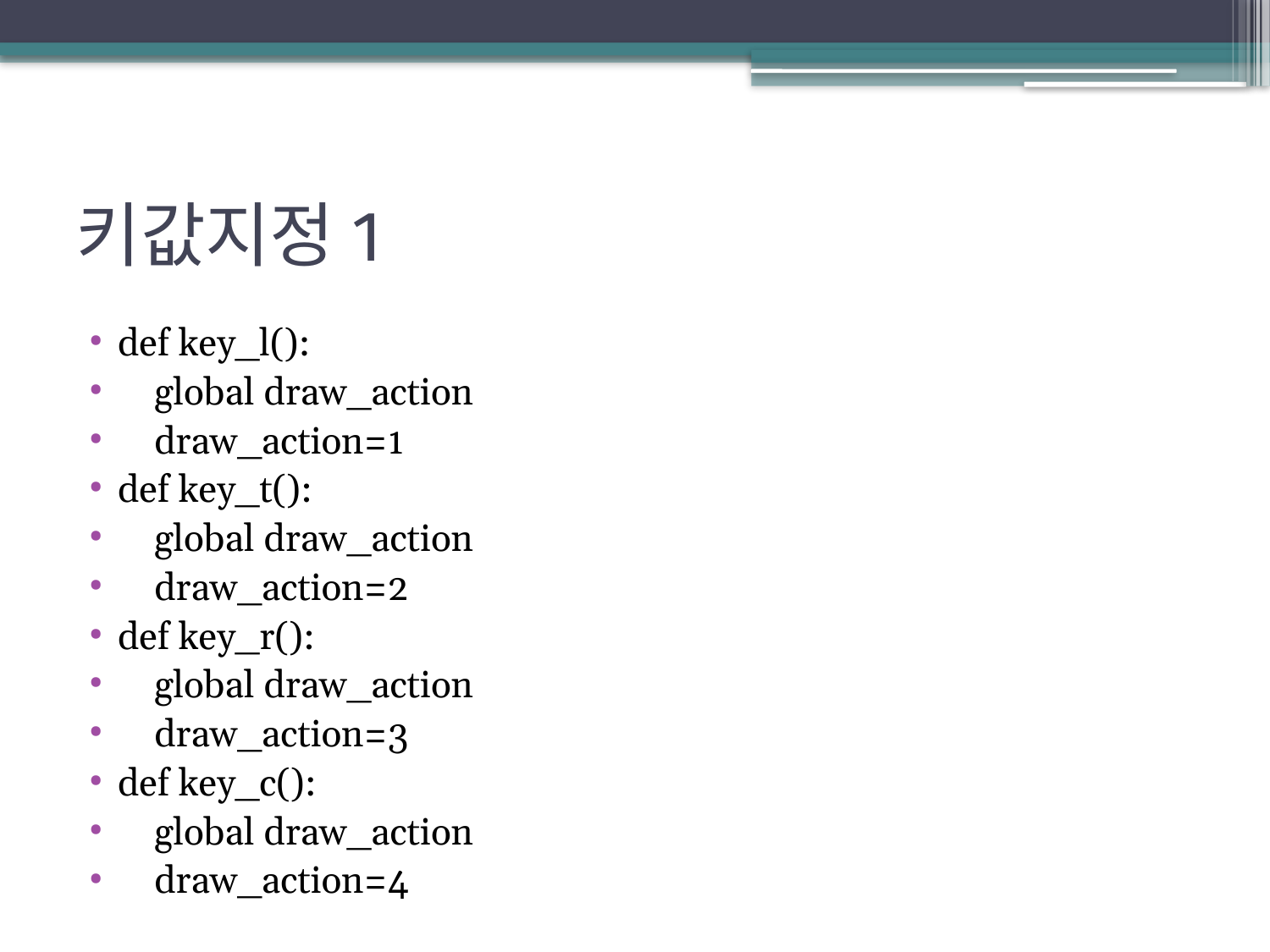

# 키값지정1
def key_l():
    global draw_action
    draw_action=1
def key_t():
    global draw_action
    draw_action=2
def key_r():
    global draw_action
    draw_action=3
def key_c():
    global draw_action
    draw_action=4